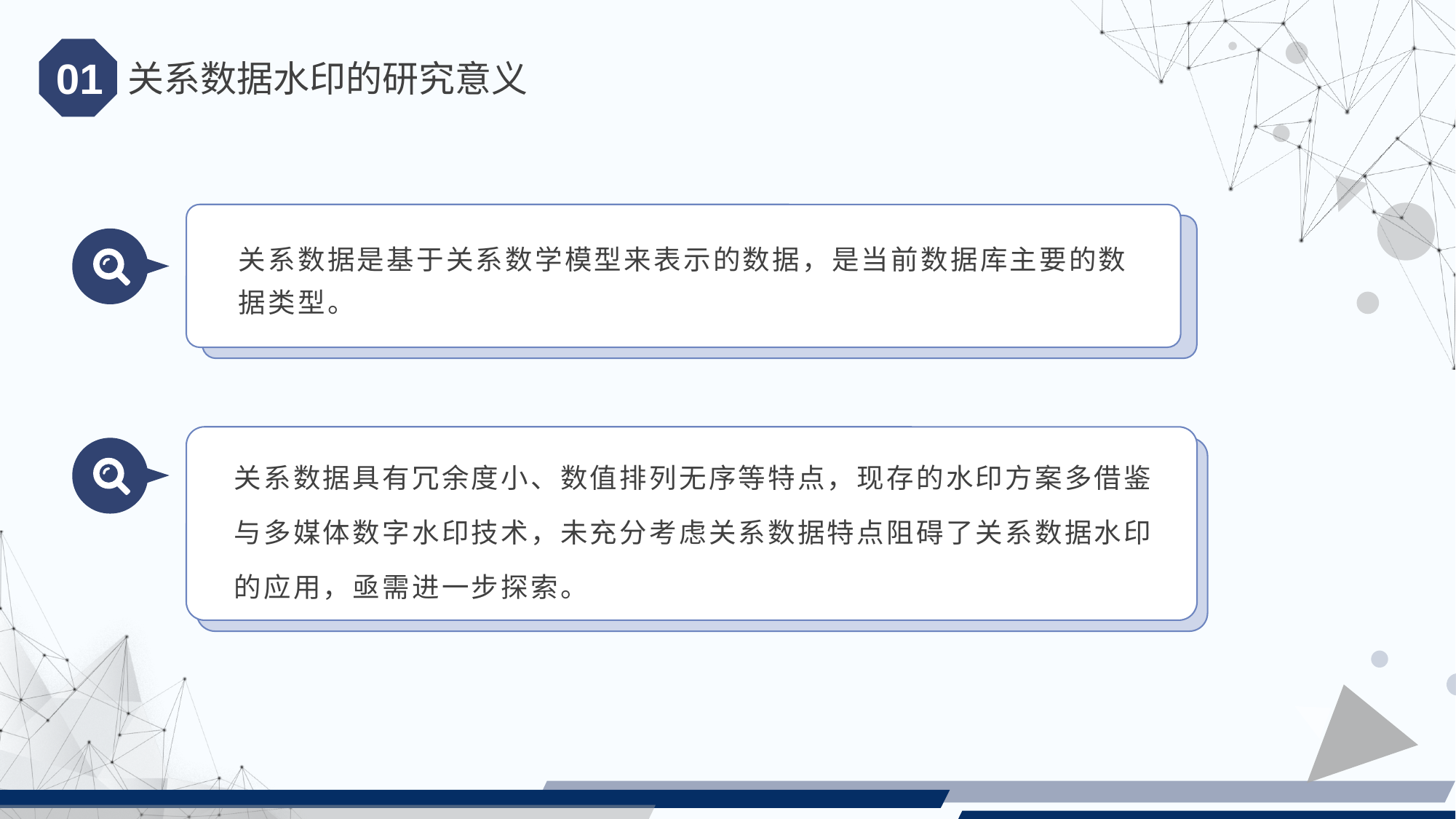

01
关系数据水印的研究意义

关系数据是基于关系数学模型来表示的数据，是当前数据库主要的数据类型。

关系数据具有冗余度小、数值排列无序等特点，现存的水印方案多借鉴
与多媒体数字水印技术，未充分考虑关系数据特点阻碍了关系数据水印
的应用，亟需进一步探索。